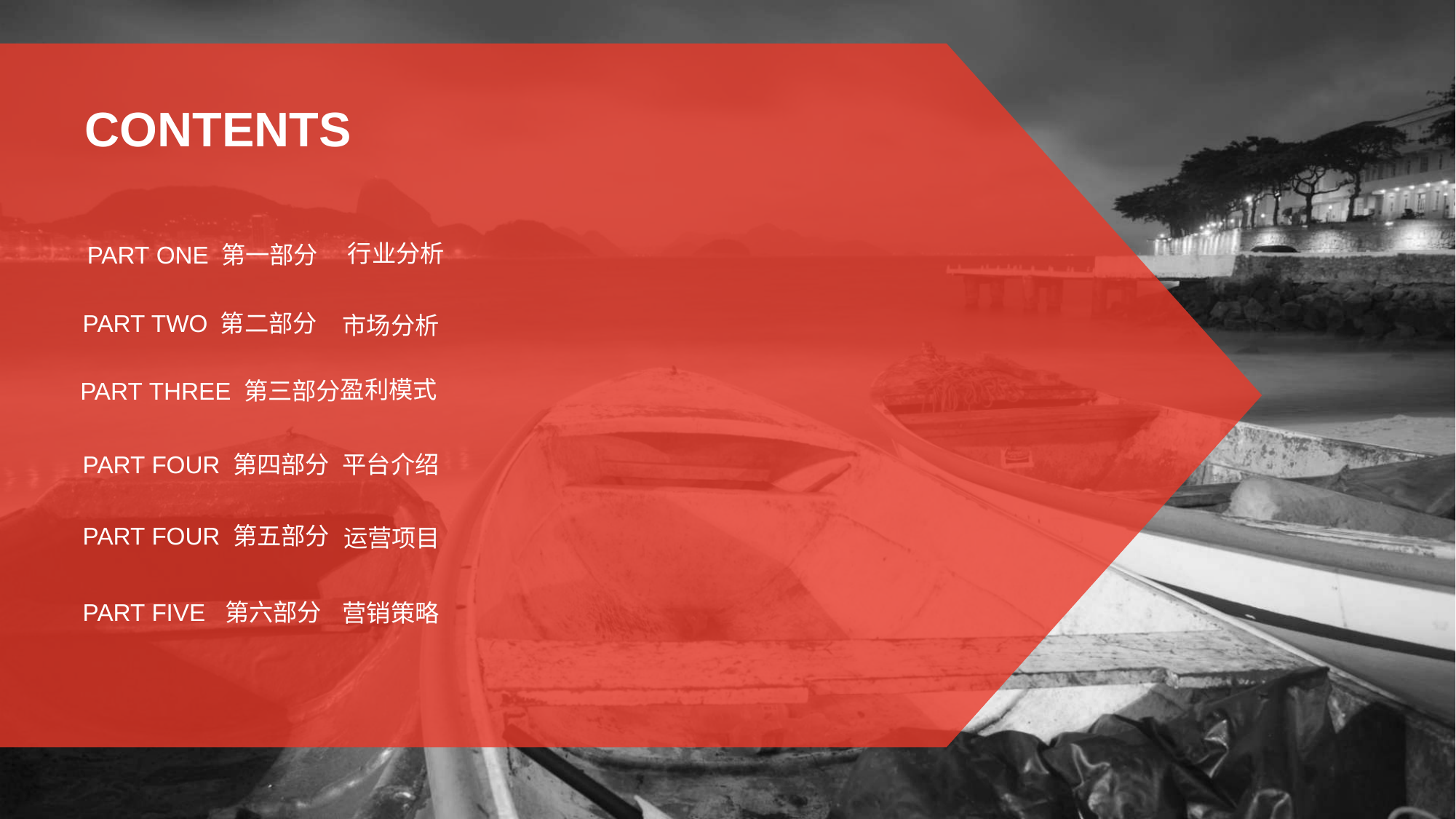

CONTENTS
行业分析
PART ONE 第一部分
PART TWO 第二部分
市场分析
盈利模式
PART THREE 第三部分
平台介绍
PART FOUR 第五部分
PART FOUR 第四部分
运营项目
PART FIVE  第六部分
营销策略